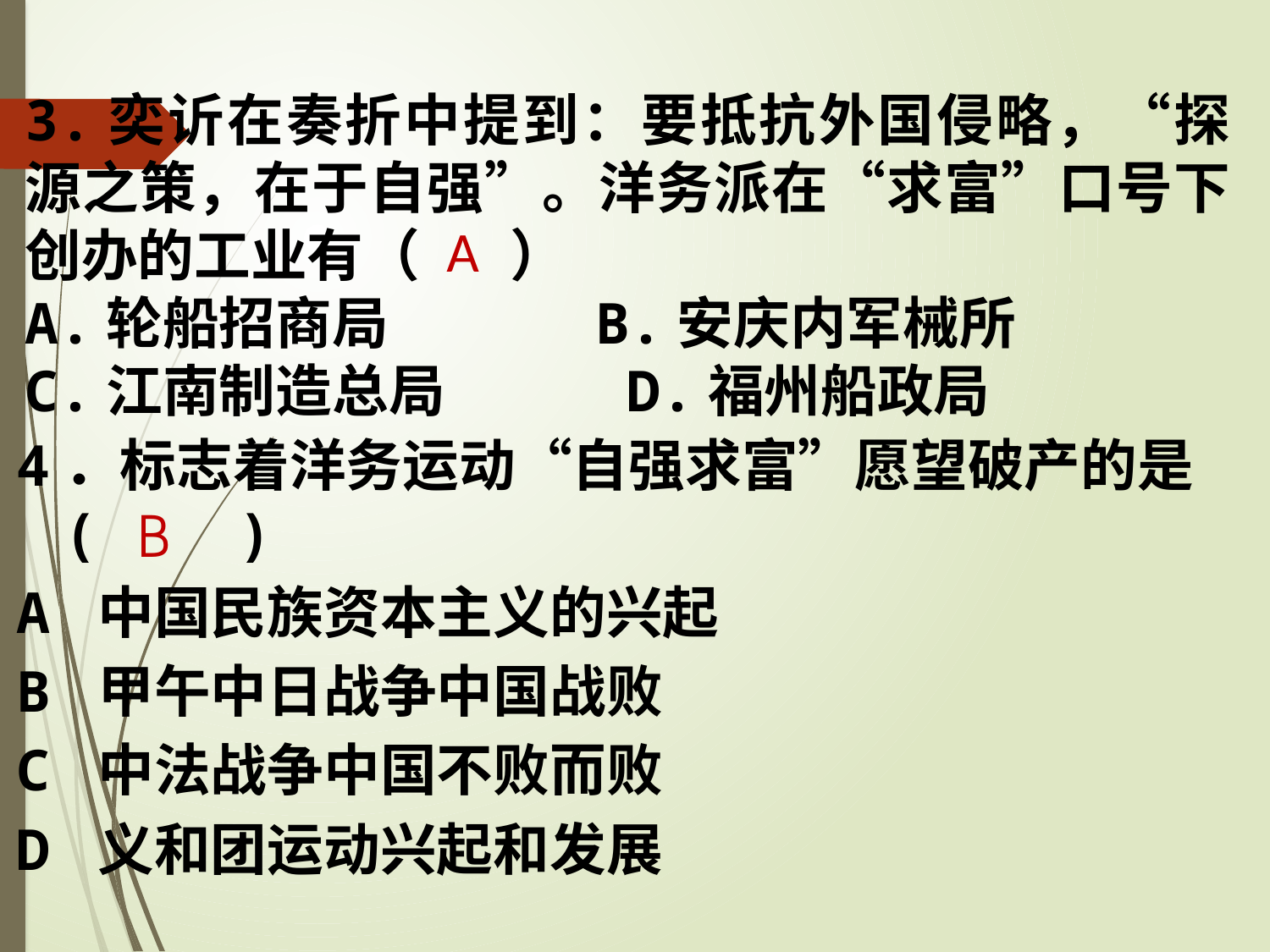

3.奕䜣在奏折中提到：要抵抗外国侵略，“探源之策，在于自强”。洋务派在“求富”口号下创办的工业有（       ）
A.轮船招商局               B.安庆内军械所
C.江南制造总局             D.福州船政局
A
4．标志着洋务运动“自强求富”愿望破产的是　(　　)
A 中国民族资本主义的兴起
B 甲午中日战争中国战败
C 中法战争中国不败而败
D 义和团运动兴起和发展
B